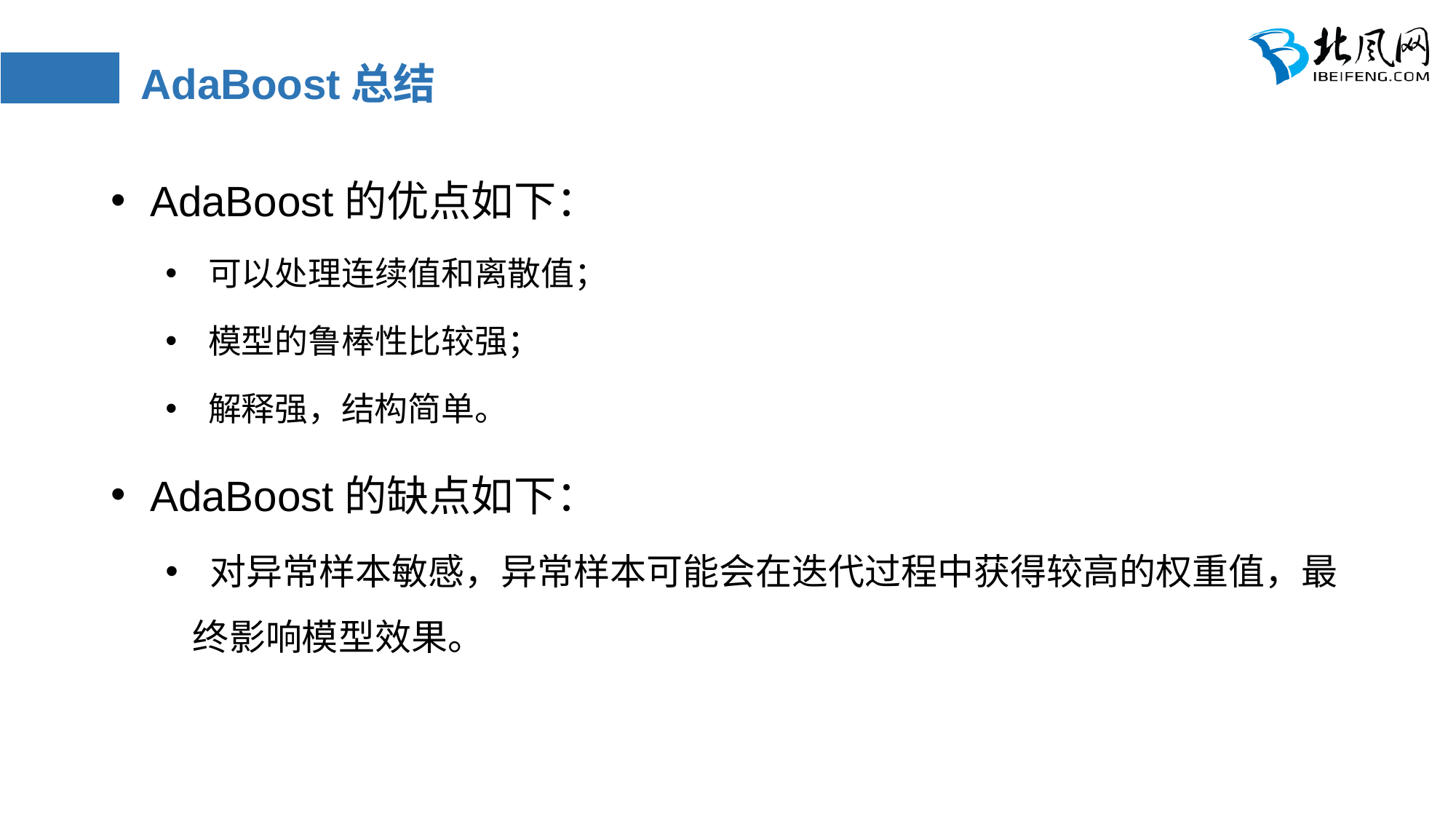

# AdaBoost总结
 AdaBoost的优点如下：
 可以处理连续值和离散值；
 模型的鲁棒性比较强；
 解释强，结构简单。
 AdaBoost的缺点如下：
 对异常样本敏感，异常样本可能会在迭代过程中获得较高的权重值，最终影响模型效果。